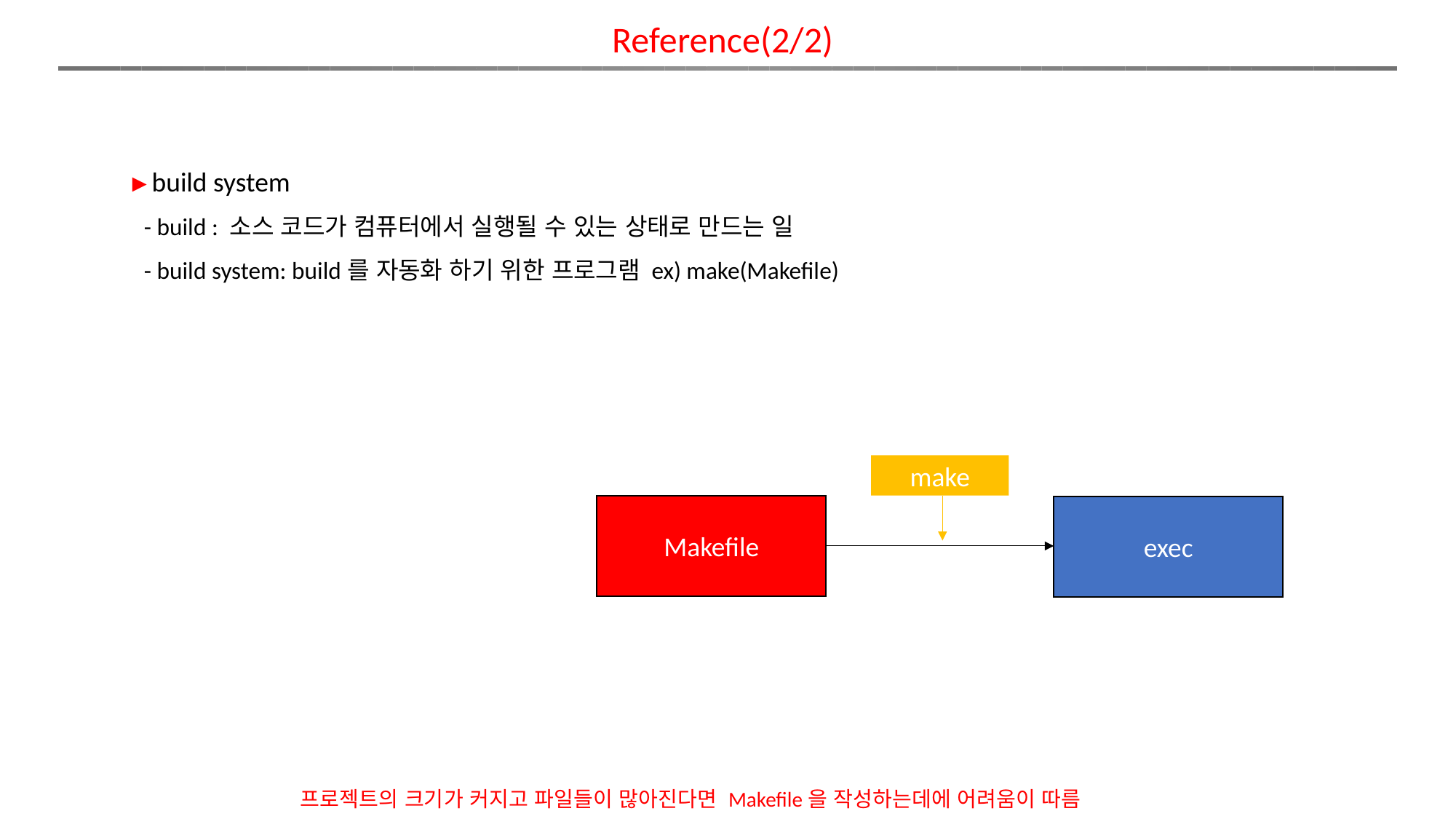

Reference(2/2)

►build system
   - build : 소스 코드가 컴퓨터에서 실행될 수 있는 상태로 만드는 일
   - build system: build를 자동화 하기 위한 프로그램 ex) make(Makefile)
make
Makefile
exec
프로젝트의 크기가 커지고 파일들이 많아진다면 Makefile을 작성하는데에 어려움이 따름